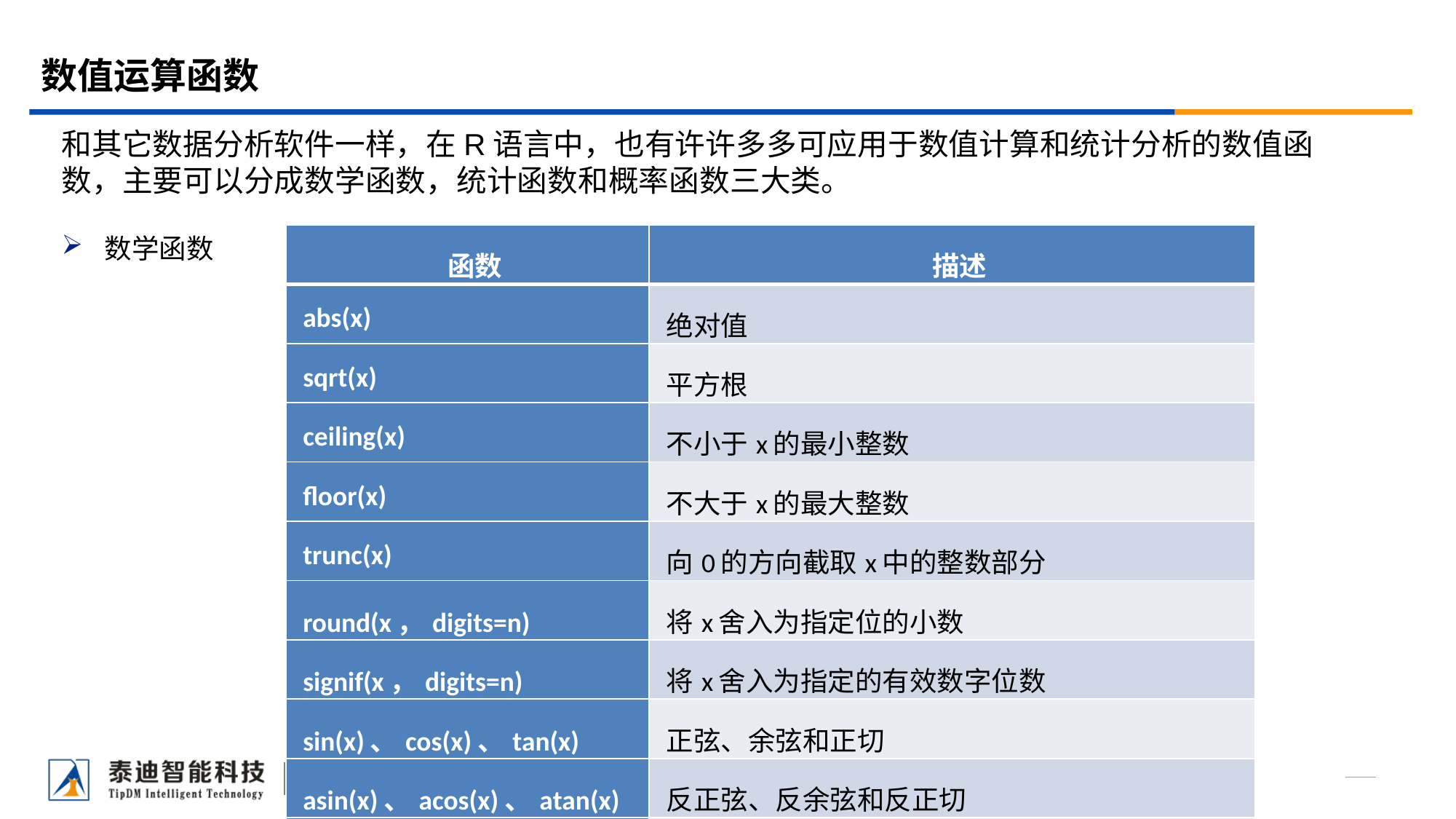

# 数值运算函数
和其它数据分析软件一样，在R语言中，也有许许多多可应用于数值计算和统计分析的数值函数，主要可以分成数学函数，统计函数和概率函数三大类。
数学函数
| 函数 | 描述 |
| --- | --- |
| abs(x) | 绝对值 |
| sqrt(x) | 平方根 |
| ceiling(x) | 不小于x的最小整数 |
| floor(x) | 不大于x的最大整数 |
| trunc(x) | 向0的方向截取x中的整数部分 |
| round(x，digits=n) | 将x舍入为指定位的小数 |
| signif(x，digits=n) | 将x舍入为指定的有效数字位数 |
| sin(x)、cos(x)、tan(x) | 正弦、余弦和正切 |
| asin(x)、acos(x)、atan(x) | 反正弦、反余弦和反正切 |
| exp(x) | 指数函数 |
| … |  |